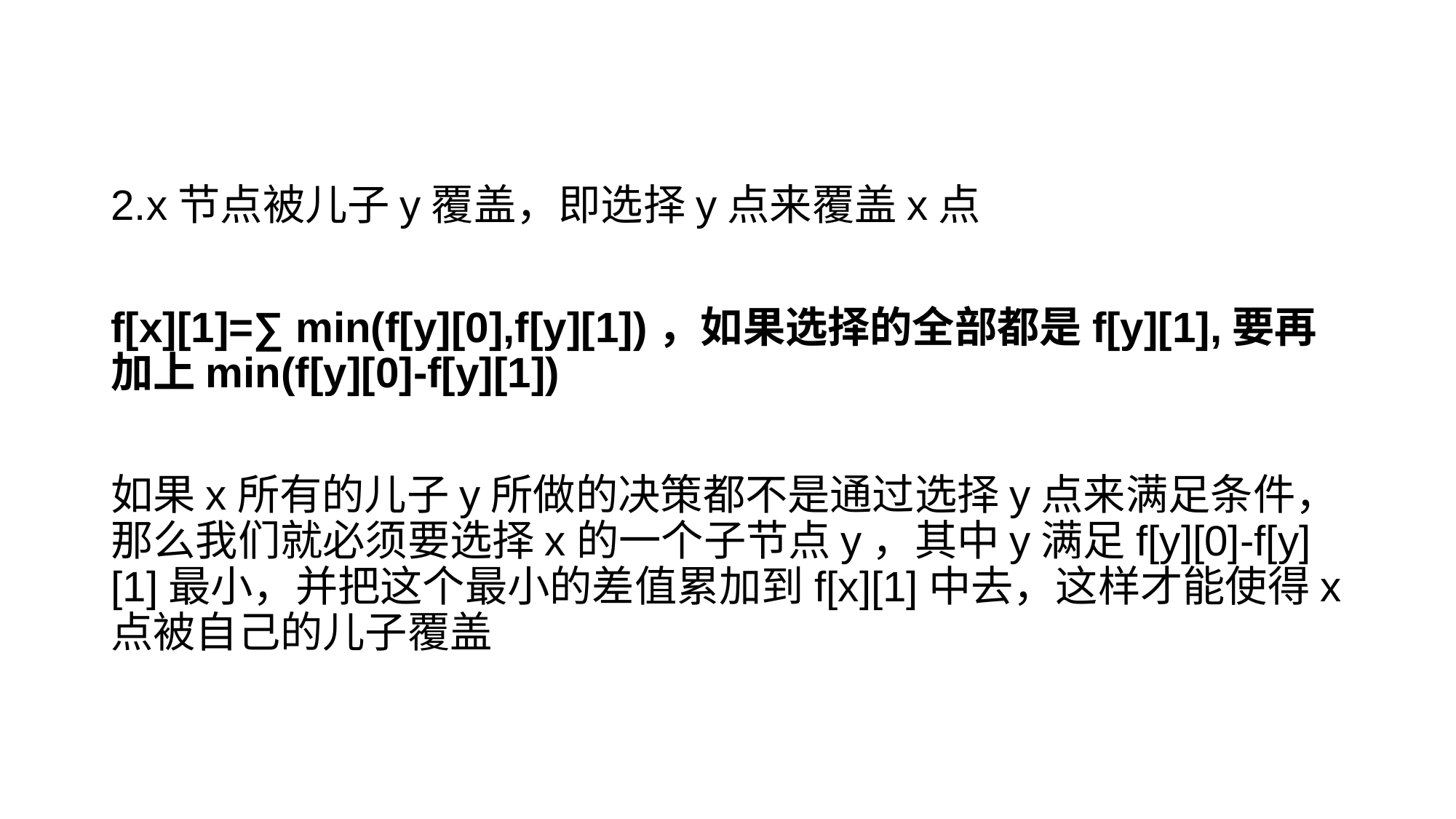

2.x节点被儿子y覆盖，即选择y点来覆盖x点

f[x][1]=∑ min(f[y][0],f[y][1])，如果选择的全部都是f[y][1],要再加上min(f[y][0]-f[y][1])

如果x所有的儿子y所做的决策都不是通过选择y点来满足条件，那么我们就必须要选择x的一个子节点y，其中y满足f[y][0]-f[y][1]最小，并把这个最小的差值累加到f[x][1]中去，这样才能使得x点被自己的儿子覆盖